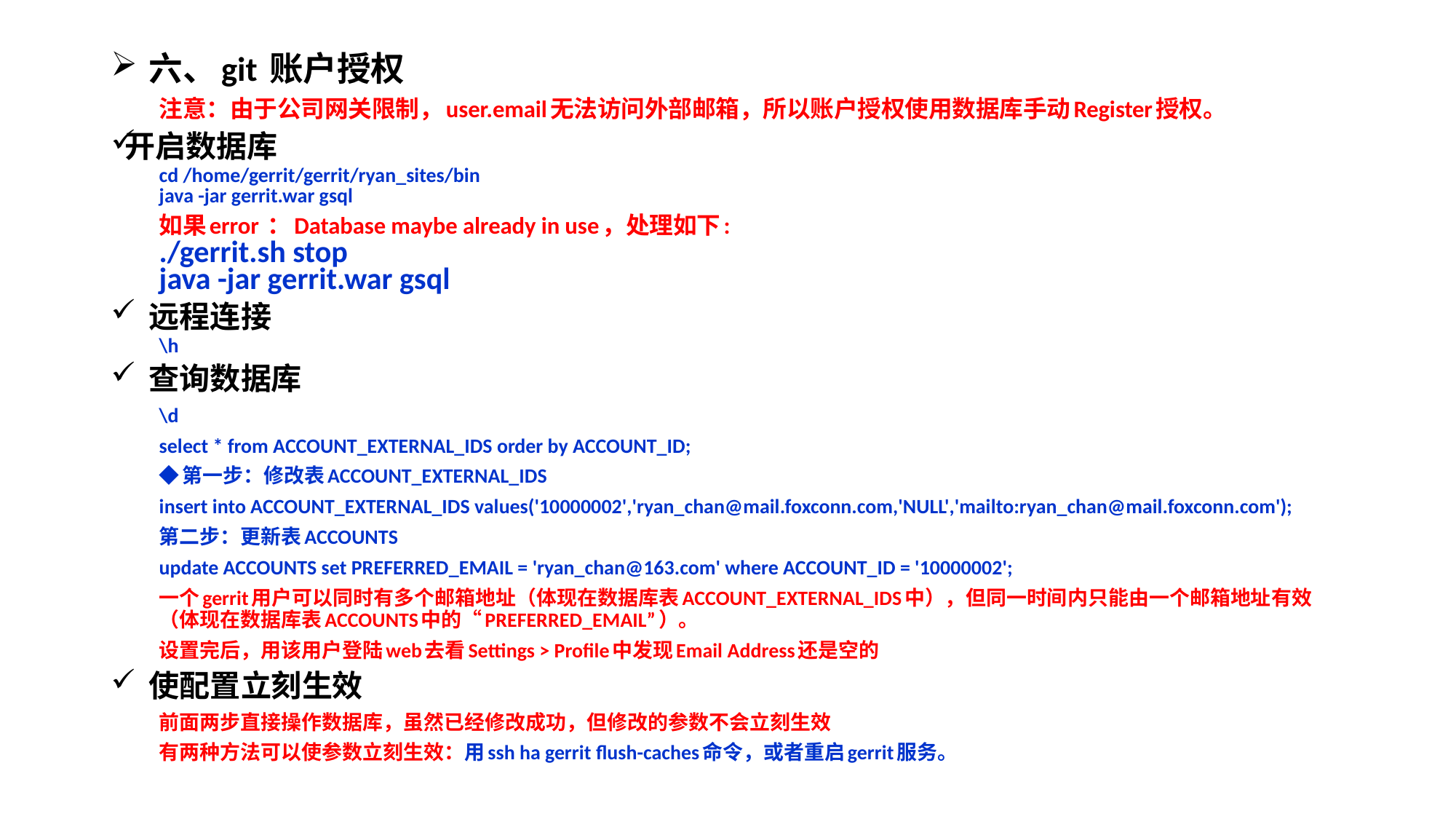

六、git 账户授权
注意：由于公司网关限制，user.email无法访问外部邮箱，所以账户授权使用数据库手动Register授权。
开启数据库
cd /home/gerrit/gerrit/ryan_sites/bin
java -jar gerrit.war gsql
如果error ：Database maybe already in use，处理如下:
./gerrit.sh stop
java -jar gerrit.war gsql
远程连接
\h
查询数据库
\d
select * from ACCOUNT_EXTERNAL_IDS order by ACCOUNT_ID;
◆第一步：修改表ACCOUNT_EXTERNAL_IDS
insert into ACCOUNT_EXTERNAL_IDS values('10000002','ryan_chan@mail.foxconn.com,'NULL','mailto:ryan_chan@mail.foxconn.com');
第二步：更新表ACCOUNTS
update ACCOUNTS set PREFERRED_EMAIL = 'ryan_chan@163.com' where ACCOUNT_ID = '10000002';
一个gerrit用户可以同时有多个邮箱地址（体现在数据库表ACCOUNT_EXTERNAL_IDS中），但同一时间内只能由一个邮箱地址有效（体现在数据库表ACCOUNTS中的“PREFERRED_EMAIL”）。
设置完后，用该用户登陆web去看Settings > Profile中发现Email Address还是空的
使配置立刻生效
前面两步直接操作数据库，虽然已经修改成功，但修改的参数不会立刻生效
有两种方法可以使参数立刻生效：用ssh ha gerrit flush-caches命令，或者重启gerrit服务。